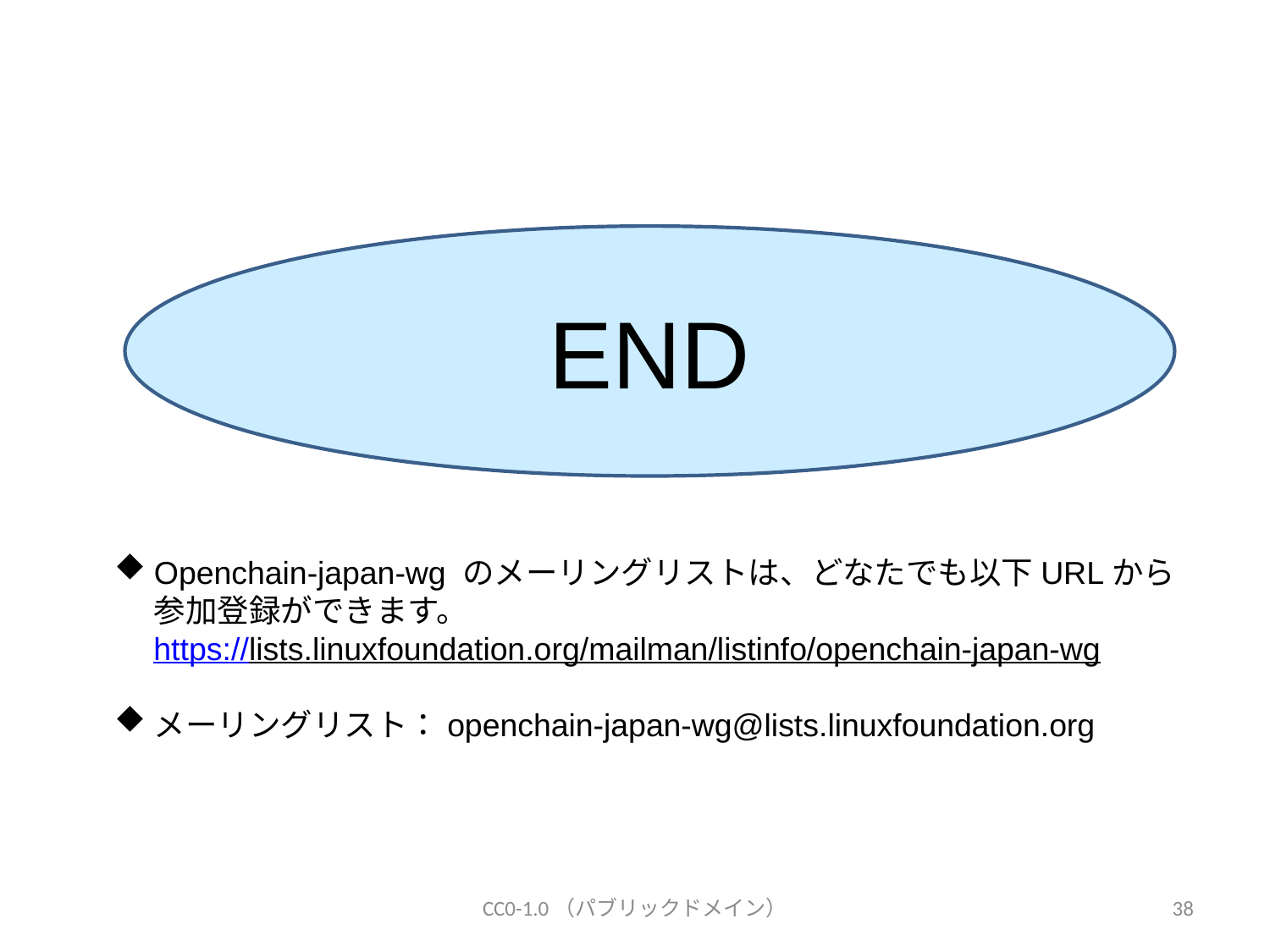

END
Openchain-japan-wg のメーリングリストは、どなたでも以下URLから
参加登録ができます。
　https://lists.linuxfoundation.org/mailman/listinfo/openchain-japan-wg
メーリングリスト：openchain-japan-wg@lists.linuxfoundation.org

CC0-1.0（パブリックドメイン）
38